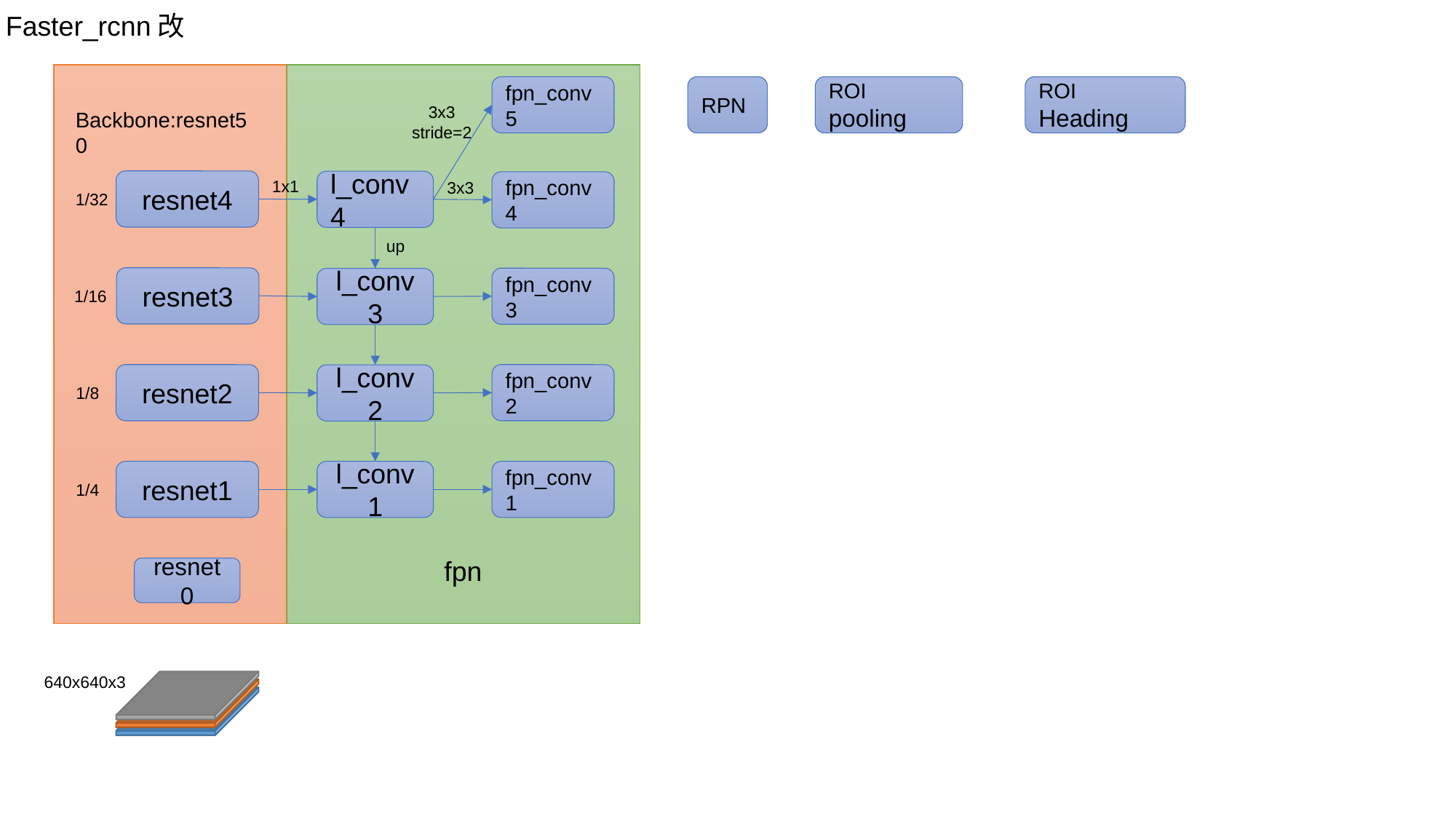

Faster_rcnn改

fpn_conv5
RPN
ROI pooling
ROI Heading
3x3
stride=2
Backbone:resnet50
1x1
resnet4
l_conv4
3x3
fpn_conv4
1/32
up
resnet3
fpn_conv3
l_conv3
1/16
resnet2
fpn_conv2
l_conv2
1/8
resnet1
l_conv1
fpn_conv1
1/4
fpn
resnet0
640x640x3